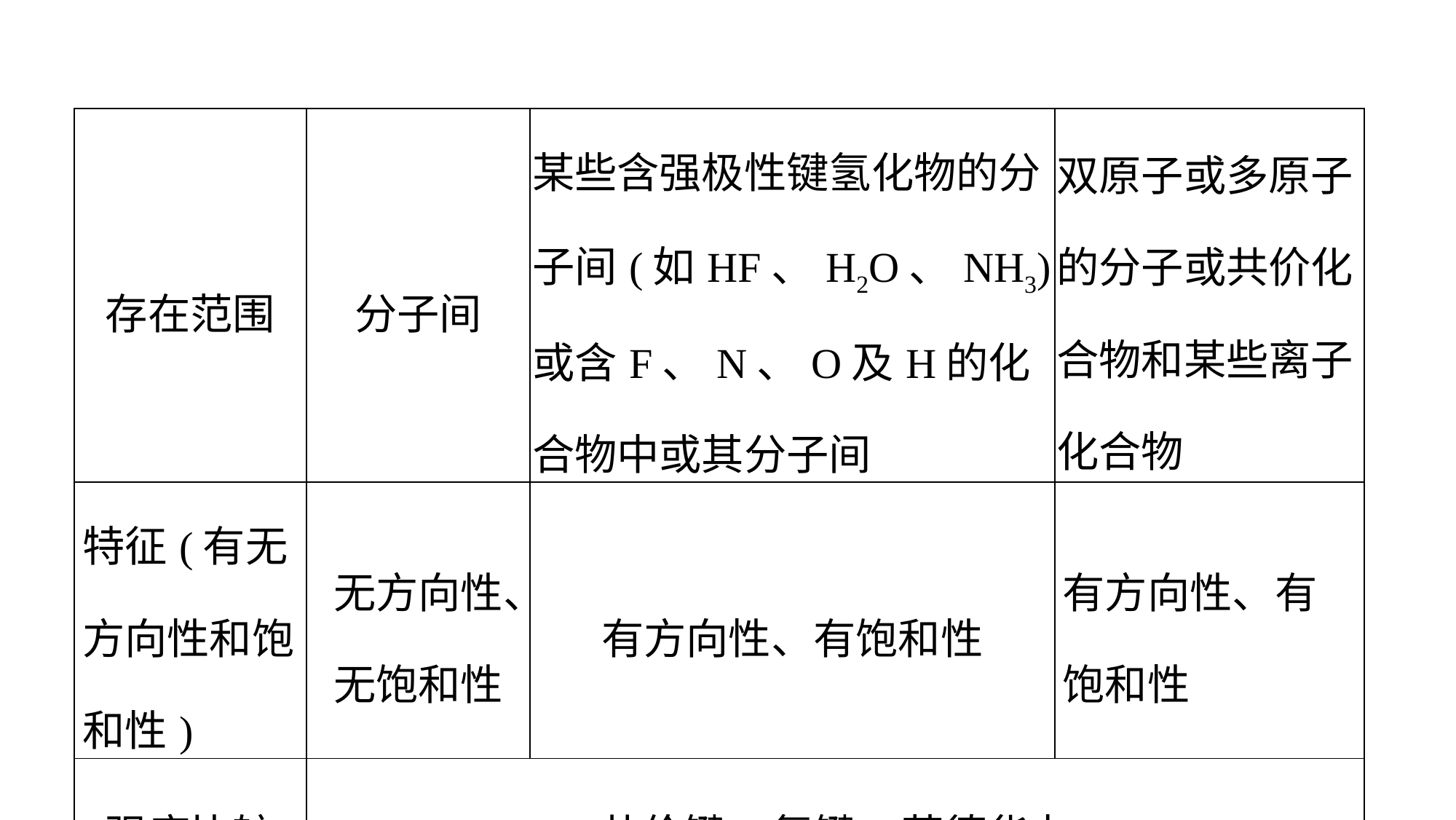

| 存在范围 | 分子间 | 某些含强极性键氢化物的分子间(如HF、H2O、NH3)或含F、N、O及H的化合物中或其分子间 | 双原子或多原子的分子或共价化合物和某些离子化合物 |
| --- | --- | --- | --- |
| 特征(有无方向性和饱和性) | 无方向性、无饱和性 | 有方向性、有饱和性 | 有方向性、有饱和性 |
| 强度比较 | 共价键>氢键>范德华力 |  |  |